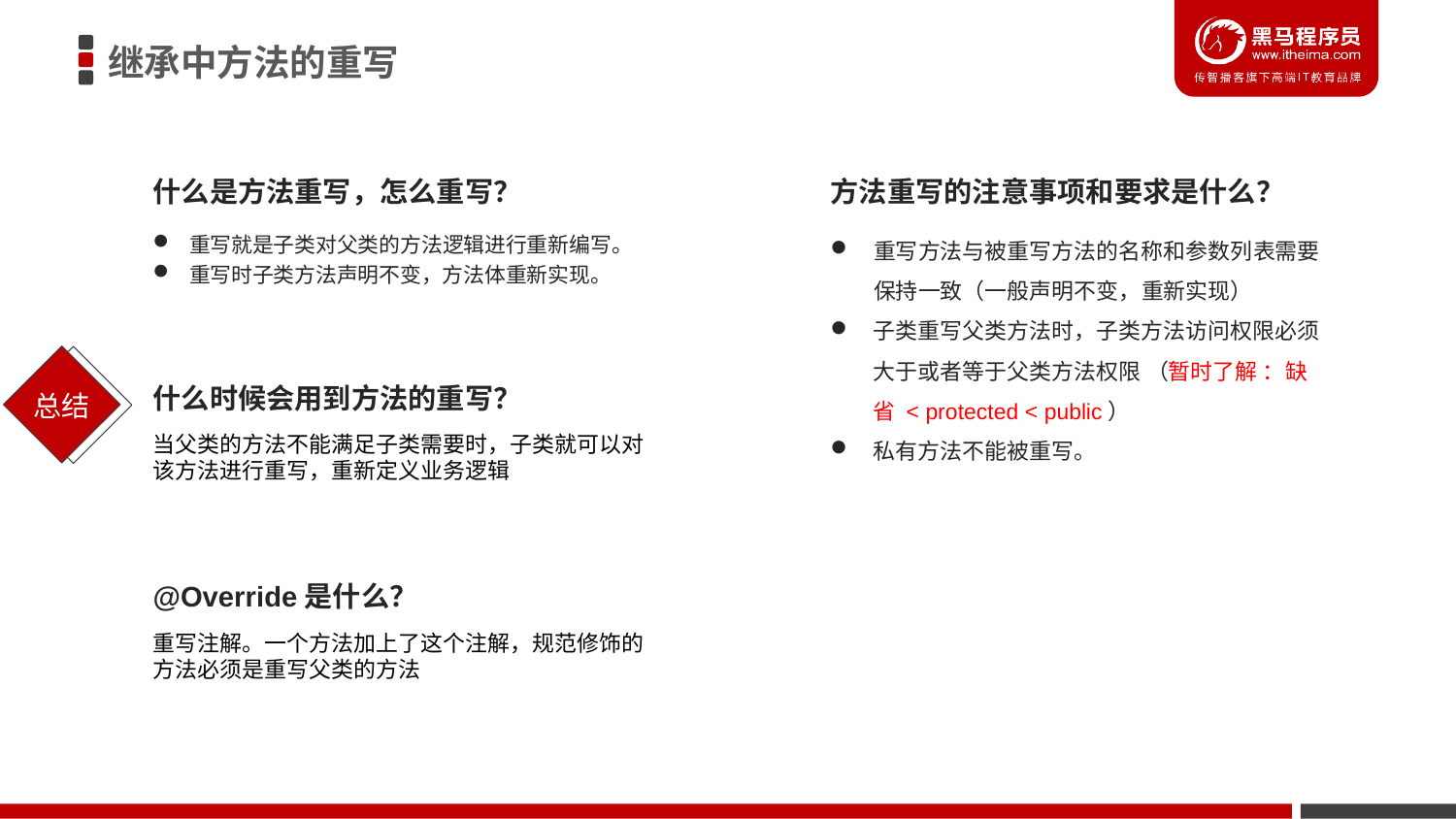

# 继承中方法的重写
什么是方法重写，怎么重写？
方法重写的注意事项和要求是什么？

重写方法与被重写方法的名称和参数列表需要保持一致（一般声明不变，重新实现）
子类重写父类方法时，子类方法访问权限必须大于或者等于父类方法权限 （暂时了解 ：缺省 < protected < public）
私有方法不能被重写。

重写就是子类对父类的方法逻辑进行重新编写。
重写时子类方法声明不变，方法体重新实现。
什么时候会用到方法的重写？
当父类的方法不能满足子类需要时，子类就可以对该方法进行重写，重新定义业务逻辑
@Override是什么？
重写注解。一个方法加上了这个注解，规范修饰的方法必须是重写父类的方法